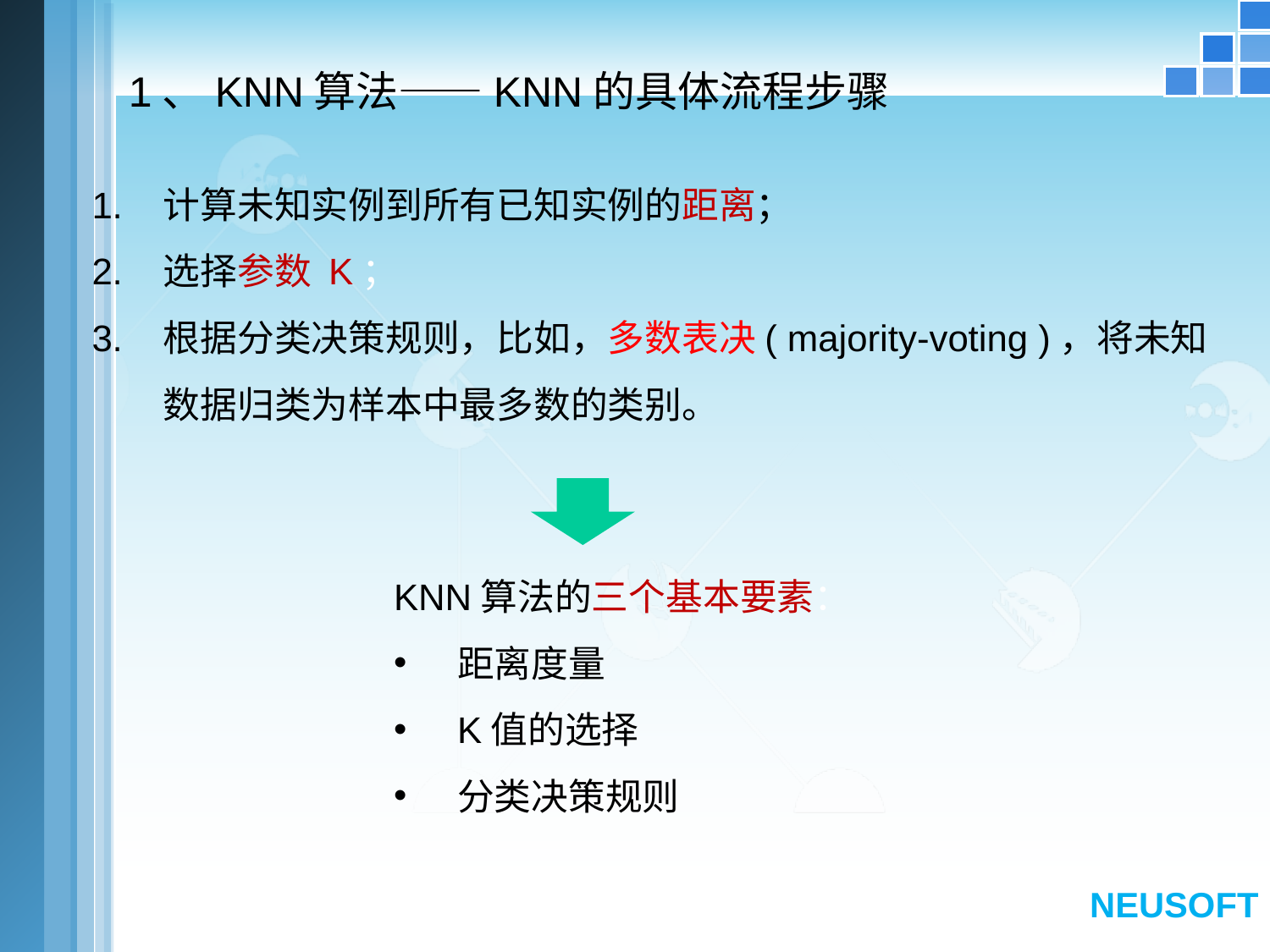

# 1、KNN算法——KNN的具体流程步骤
计算未知实例到所有已知实例的距离；
选择参数 K；
根据分类决策规则，比如，多数表决( majority-voting )，将未知数据归类为样本中最多数的类别。

KNN算法的三个基本要素：
距离度量
K值的选择
分类决策规则